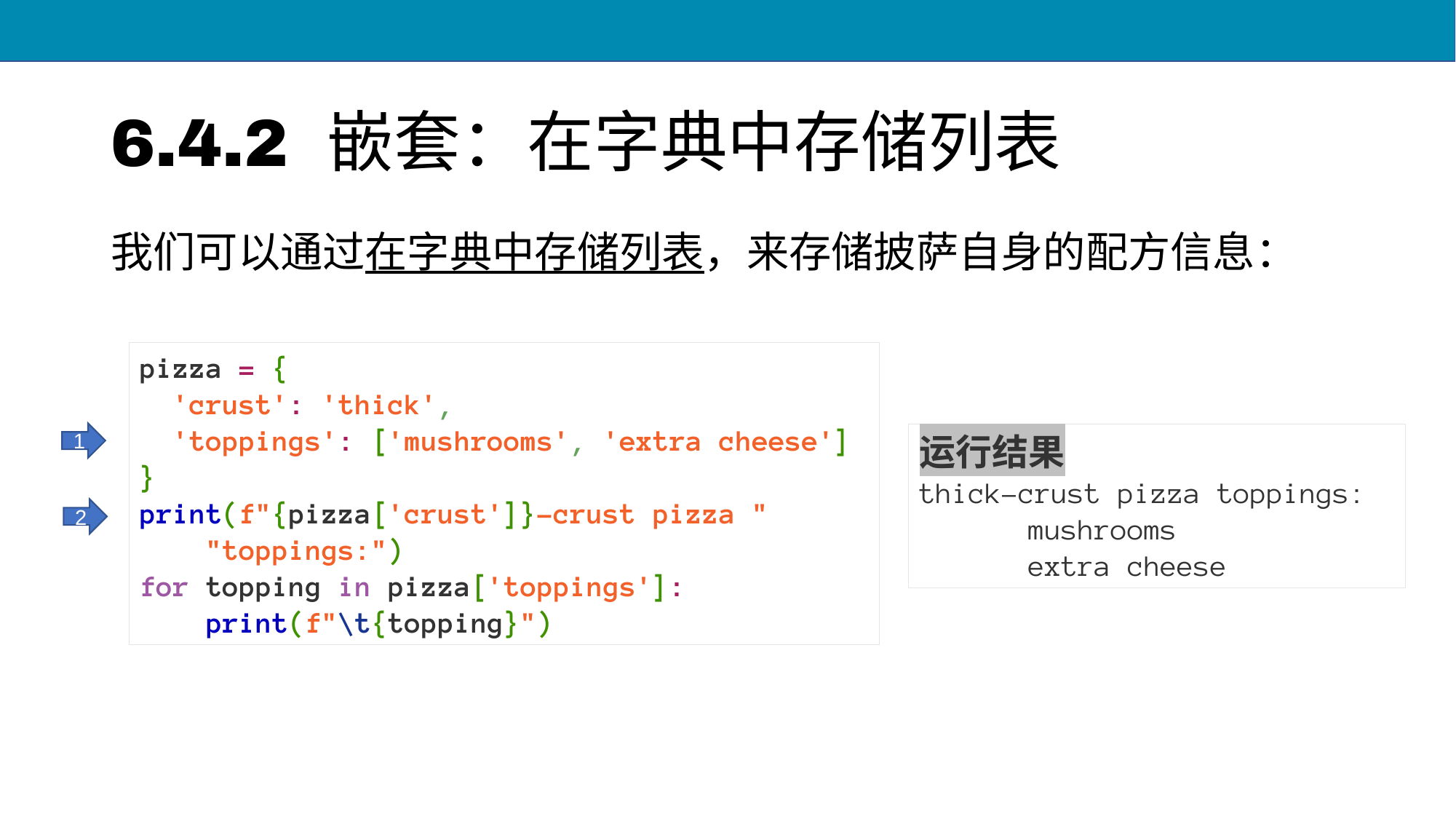

# 6.4.2 嵌套：在字典中存储列表
我们可以通过在字典中存储列表，来存储披萨自身的配方信息：
pizza = {
  'crust': 'thick',
  'toppings': ['mushrooms', 'extra cheese']
}
print(f"{pizza['crust']}-crust pizza "
    "toppings:")
for topping in pizza['toppings']:
    print(f"\t{topping}")
1
运行结果
thick-crust pizza toppings:
	mushrooms
	extra cheese
2